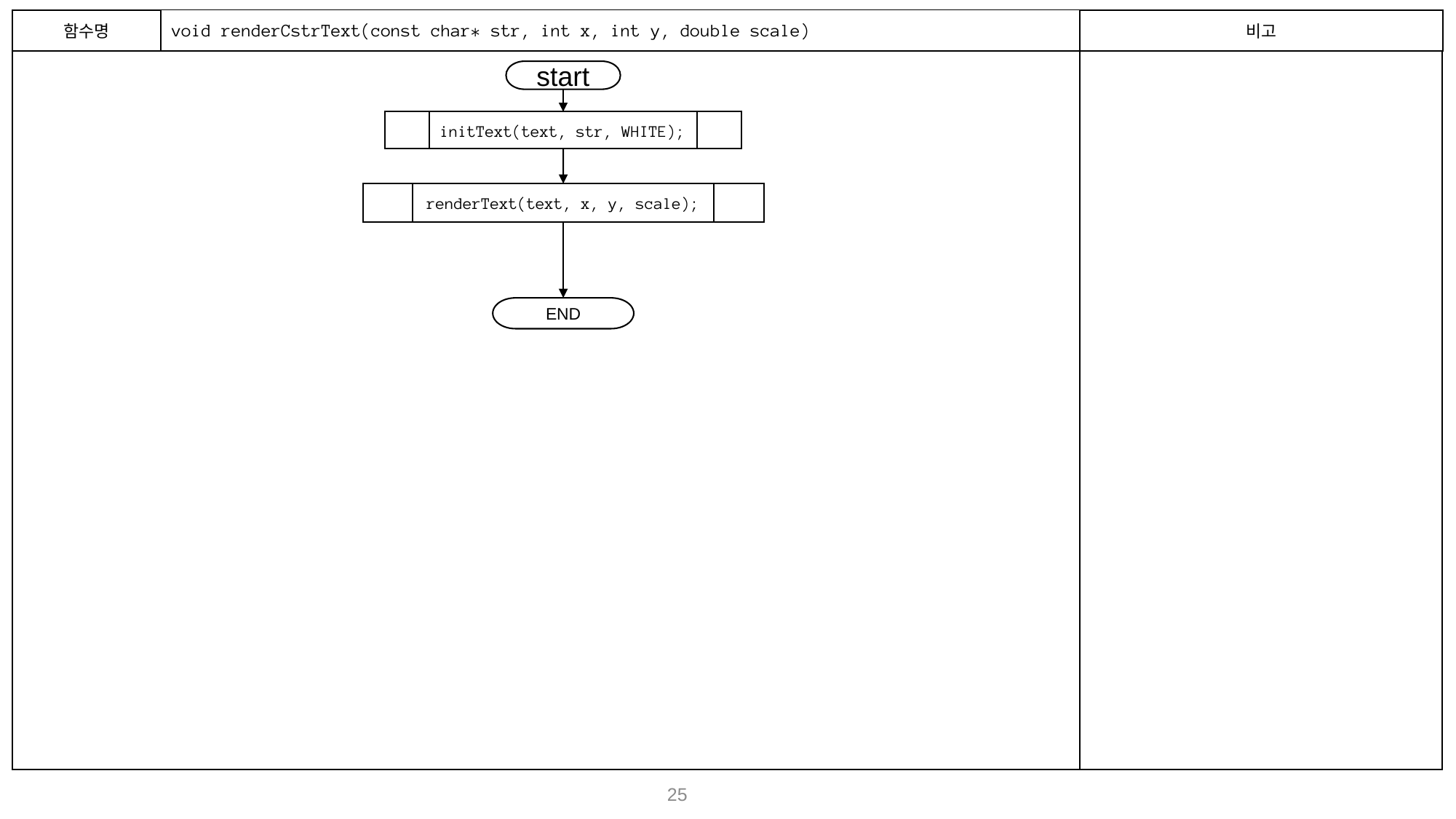

함수명
# void renderCstrText(const char* str, int x, int y, double scale)
비고

start
initText(text, str, WHITE);
renderText(text, x, y, scale);
END
25